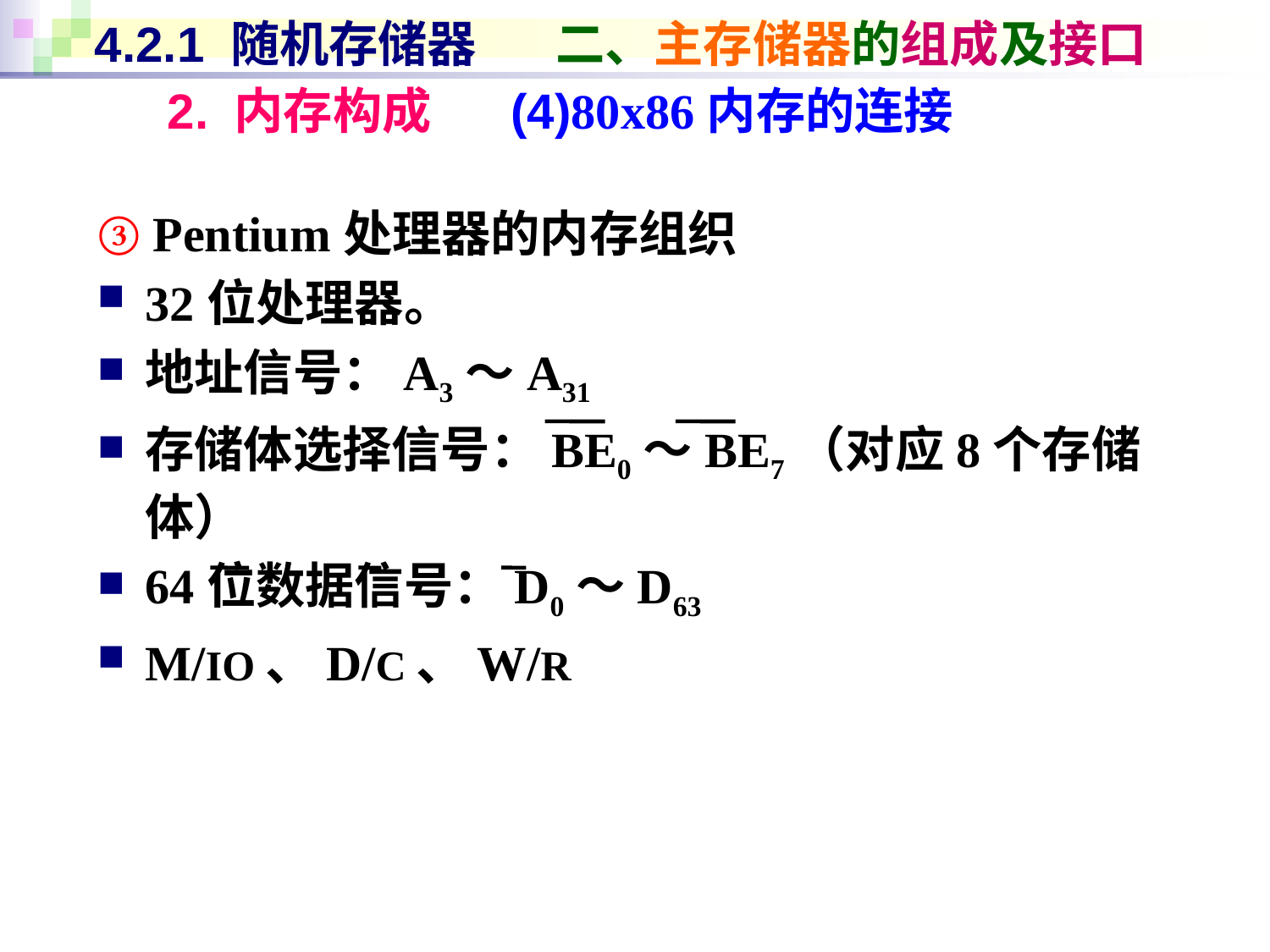

# 4.2.1 随机存储器       二、主存储器的组成及接口
2. 内存构成      (4)80x86内存的连接
③ Pentium处理器的内存组织
32位处理器。
地址信号：A3～A31
存储体选择信号：BE0～BE7（对应8个存储体）
64位数据信号：D0～D63
M/IO、D/C、W/R

44